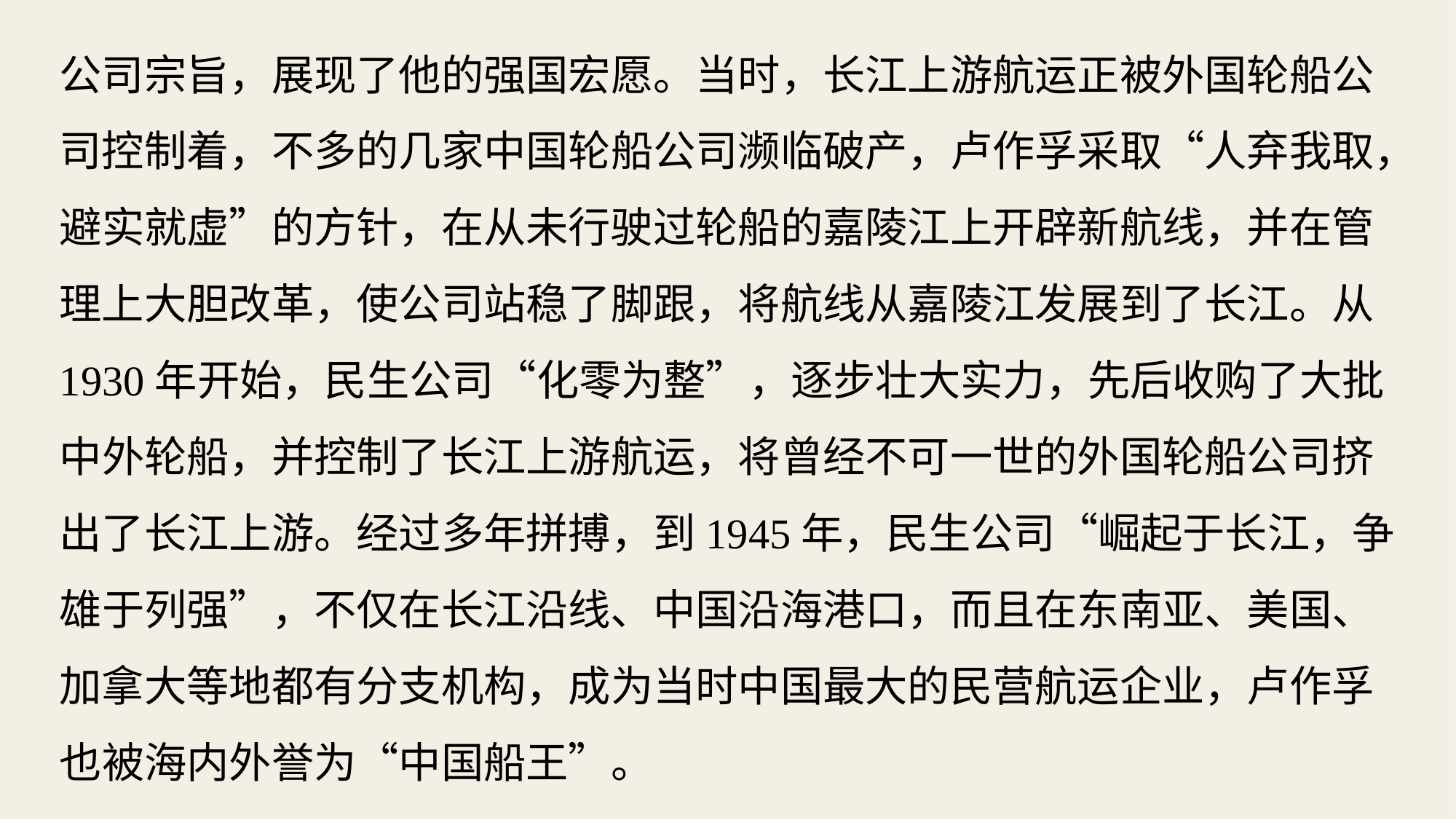

公司宗旨，展现了他的强国宏愿。当时，长江上游航运正被外国轮船公司控制着，不多的几家中国轮船公司濒临破产，卢作孚采取“人弃我取，避实就虚”的方针，在从未行驶过轮船的嘉陵江上开辟新航线，并在管理上大胆改革，使公司站稳了脚跟，将航线从嘉陵江发展到了长江。从1930年开始，民生公司“化零为整”，逐步壮大实力，先后收购了大批中外轮船，并控制了长江上游航运，将曾经不可一世的外国轮船公司挤出了长江上游。经过多年拼搏，到1945年，民生公司“崛起于长江，争雄于列强”，不仅在长江沿线、中国沿海港口，而且在东南亚、美国、加拿大等地都有分支机构，成为当时中国最大的民营航运企业，卢作孚也被海内外誉为“中国船王”。